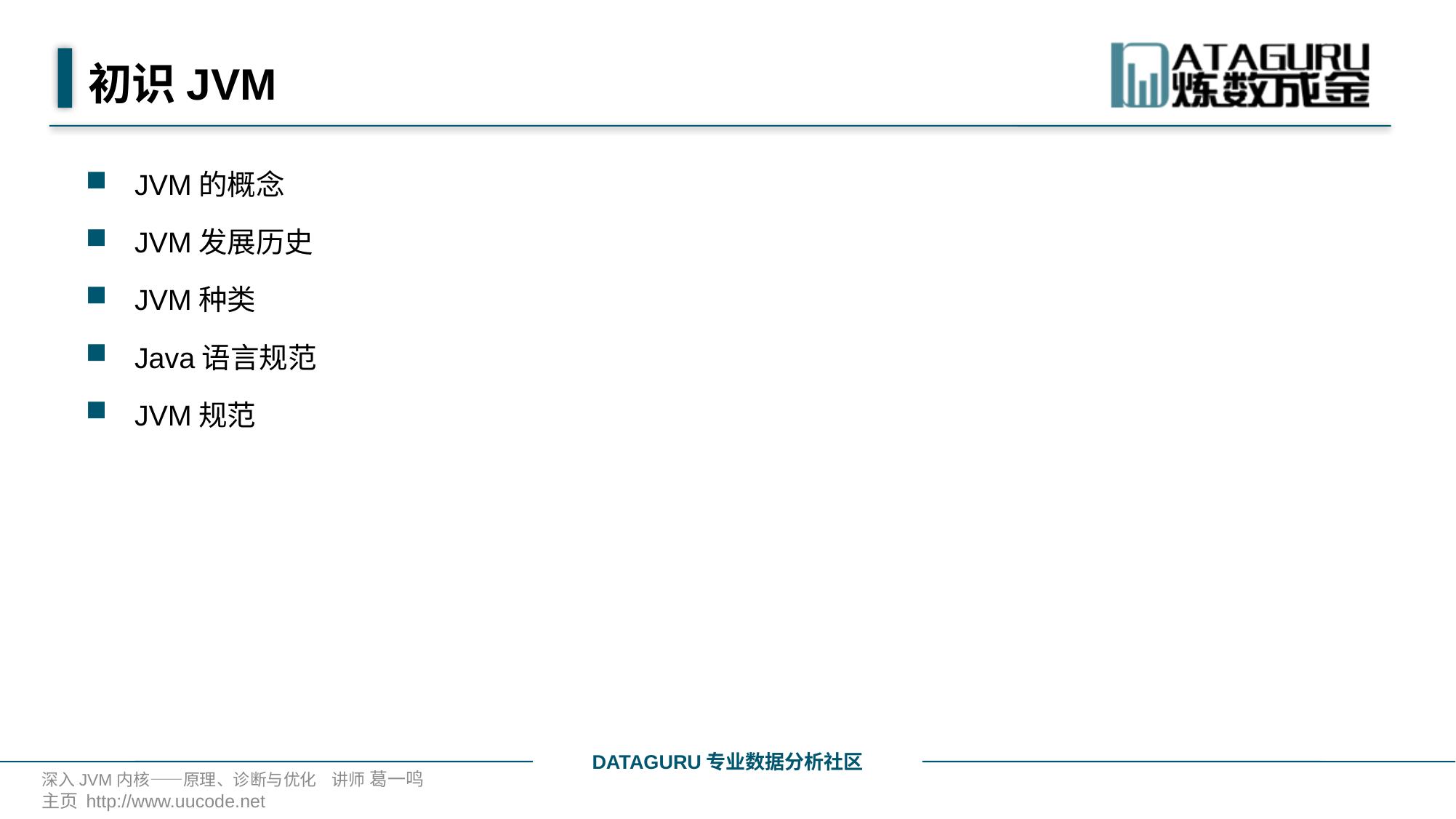

# 初识JVM
JVM的概念
JVM发展历史
JVM种类
Java语言规范
JVM规范